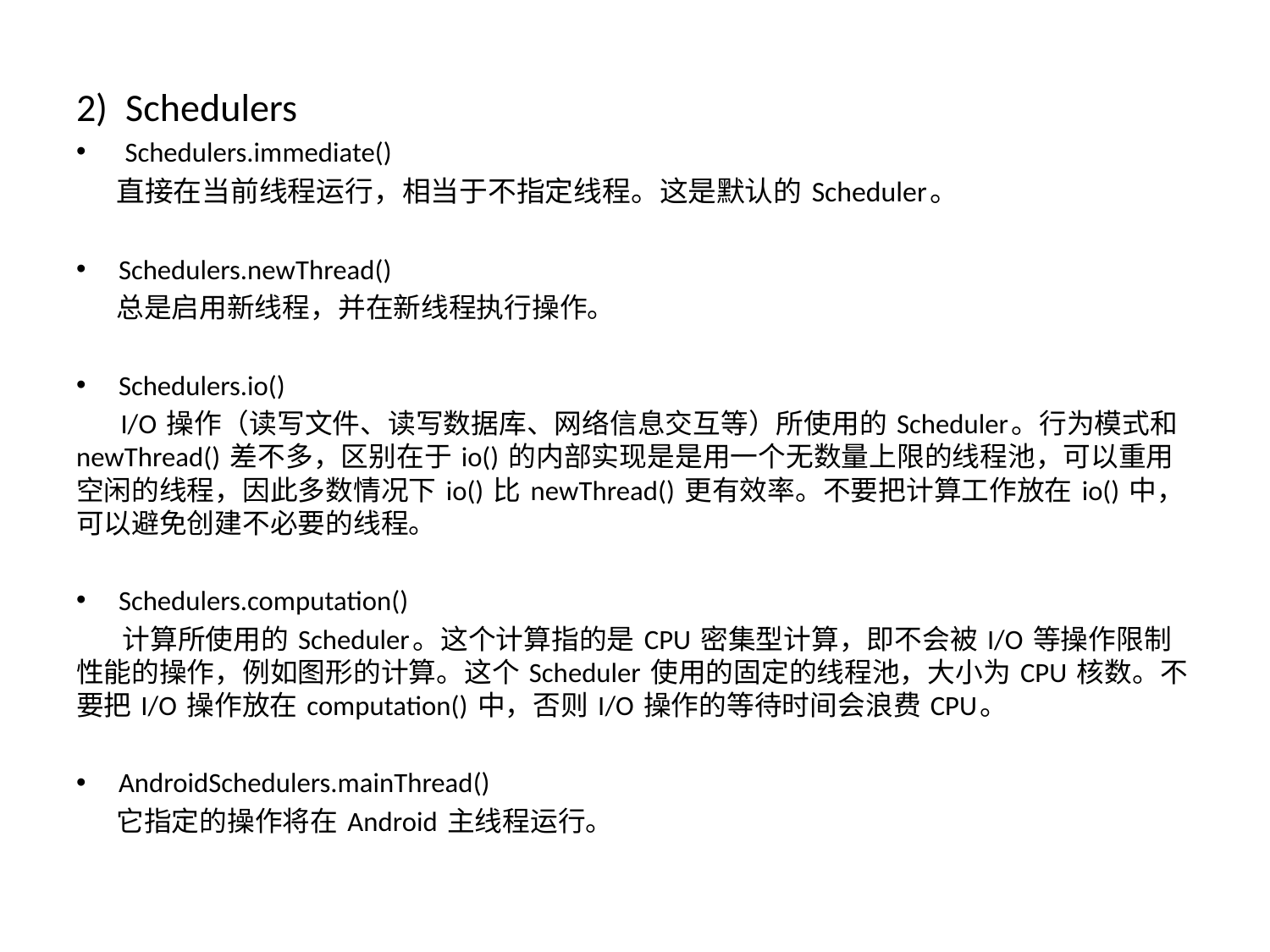

2)  Schedulers
 Schedulers.immediate()
      直接在当前线程运行，相当于不指定线程。这是默认的 Scheduler。

Schedulers.newThread()
      总是启用新线程，并在新线程执行操作。

Schedulers.io()
       I/O 操作（读写文件、读写数据库、网络信息交互等）所使用的 Scheduler。行为模式和 newThread() 差不多，区别在于 io() 的内部实现是是用一个无数量上限的线程池，可以重用空闲的线程，因此多数情况下 io() 比 newThread() 更有效率。不要把计算工作放在 io() 中，可以避免创建不必要的线程。

Schedulers.computation()
       计算所使用的 Scheduler。这个计算指的是 CPU 密集型计算，即不会被 I/O 等操作限制性能的操作，例如图形的计算。这个 Scheduler 使用的固定的线程池，大小为 CPU 核数。不要把 I/O 操作放在 computation() 中，否则 I/O 操作的等待时间会浪费 CPU。

AndroidSchedulers.mainThread()
      它指定的操作将在 Android 主线程运行。